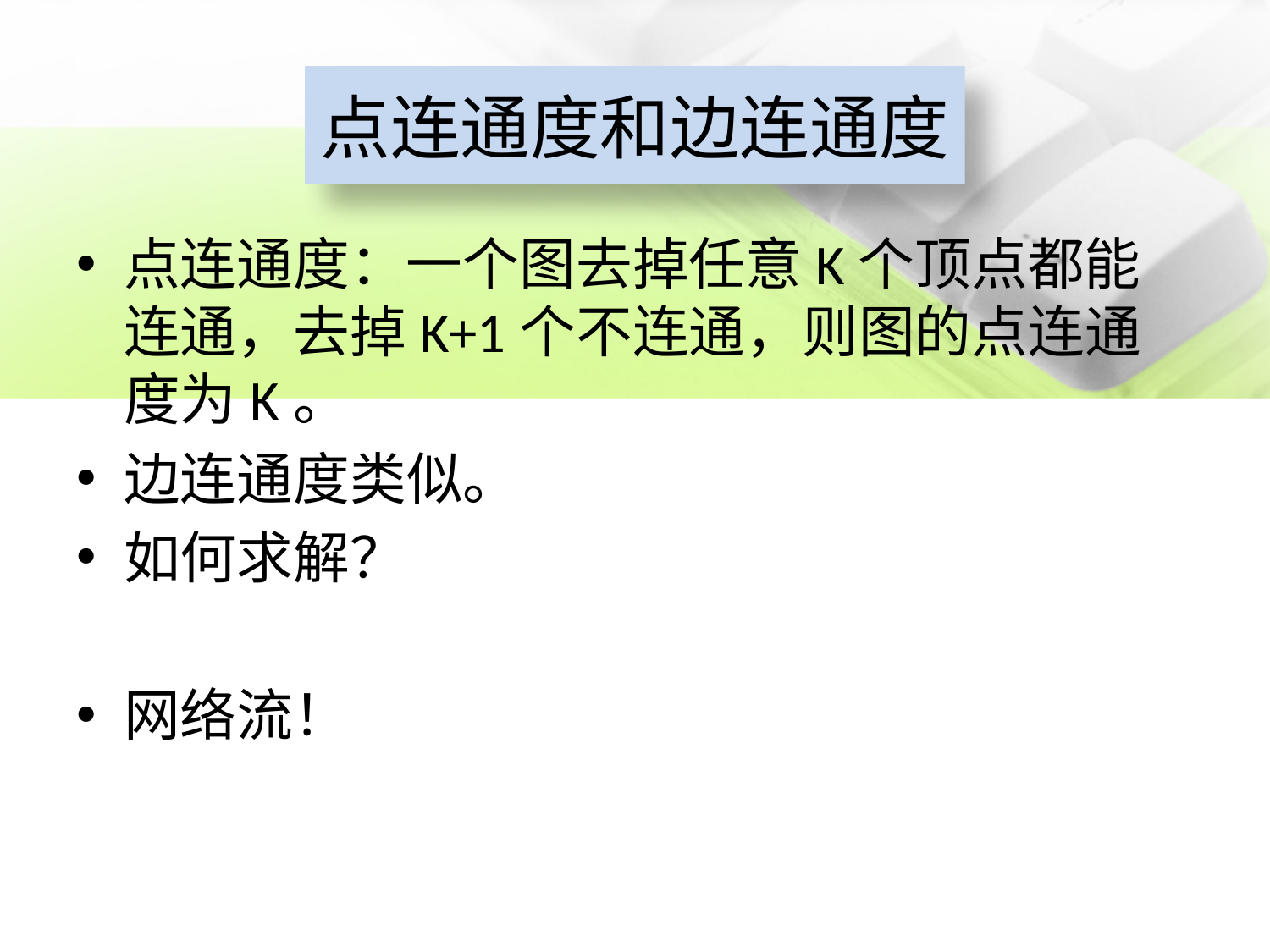

点连通度和边连通度
点连通度：一个图去掉任意K个顶点都能连通，去掉K+1个不连通，则图的点连通度为K。
边连通度类似。
如何求解？

网络流！